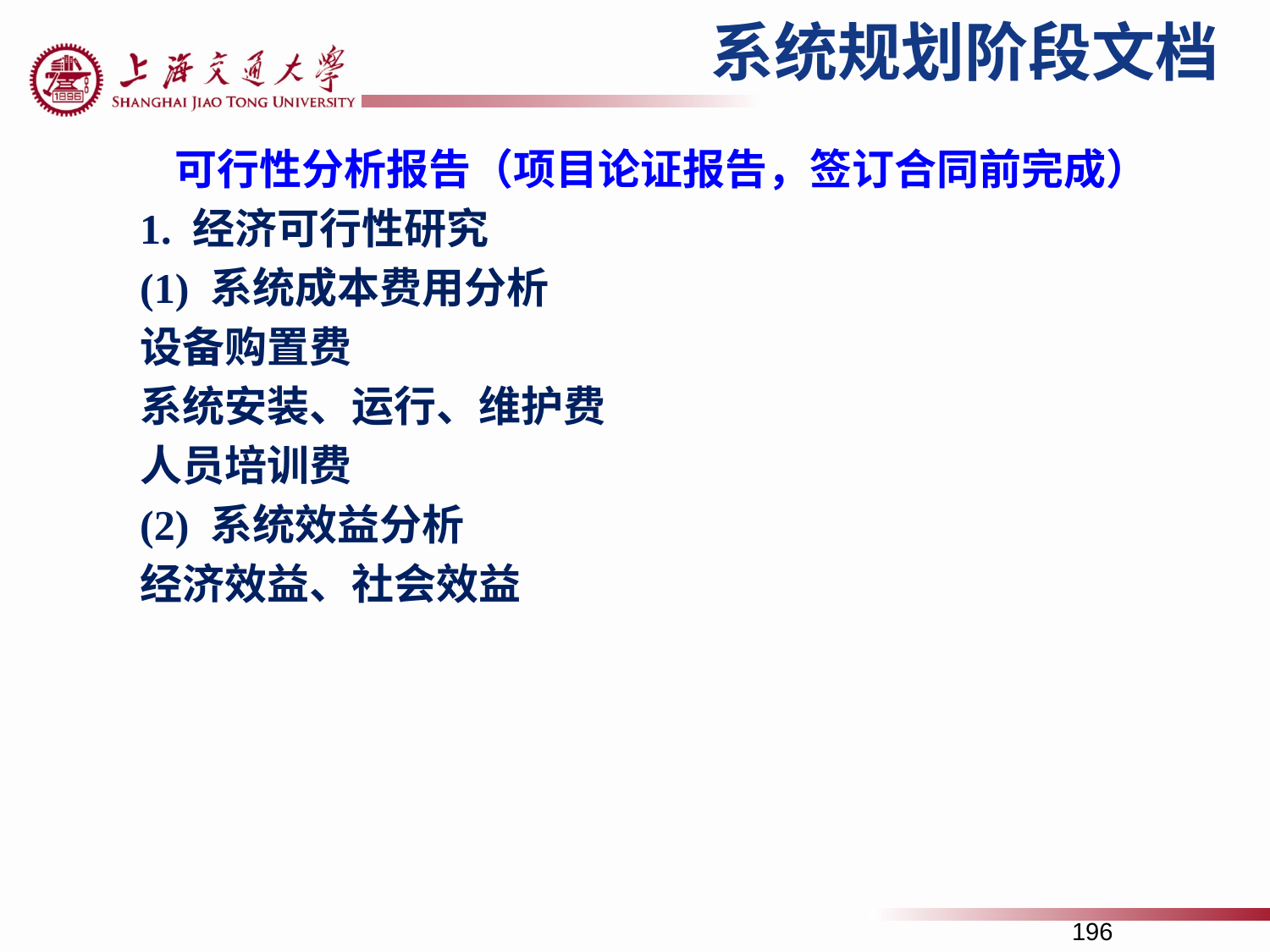

系统规划阶段文档
可行性分析报告（项目论证报告，签订合同前完成）
1. 经济可行性研究
(1) 系统成本费用分析
设备购置费
系统安装、运行、维护费
人员培训费
(2) 系统效益分析
经济效益、社会效益
196